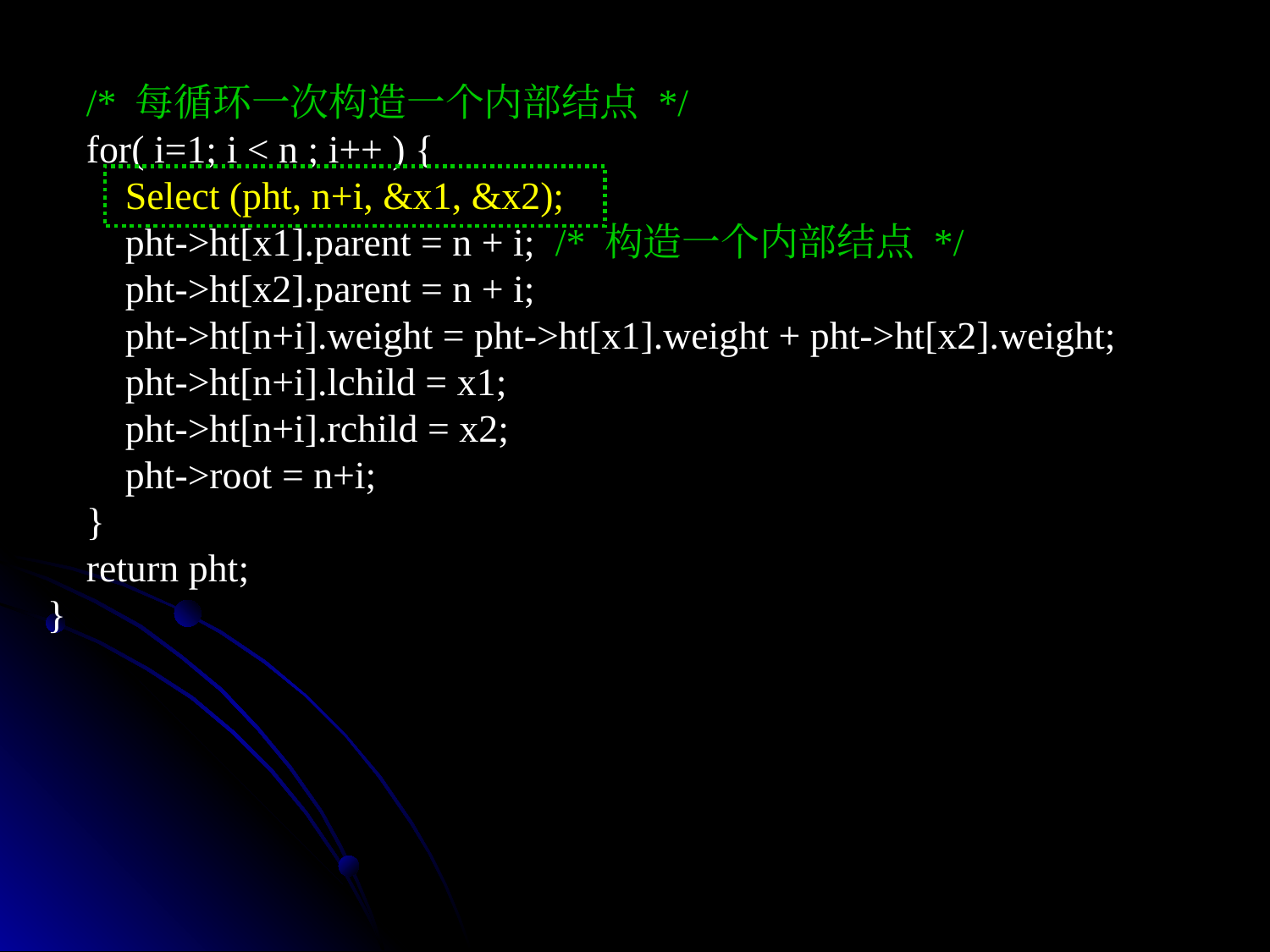

/* 每循环一次构造一个内部结点 */
    for( i=1; i < n ; i++ ) {
        Select (pht, n+i, &x1, &x2);
        pht->ht[x1].parent = n + i;	/* 构造一个内部结点 */
        pht->ht[x2].parent = n + i;
        pht->ht[n+i].weight = pht->ht[x1].weight + pht->ht[x2].weight;
        pht->ht[n+i].lchild = x1;
        pht->ht[n+i].rchild = x2;
        pht->root = n+i;
    }
    return pht;
}